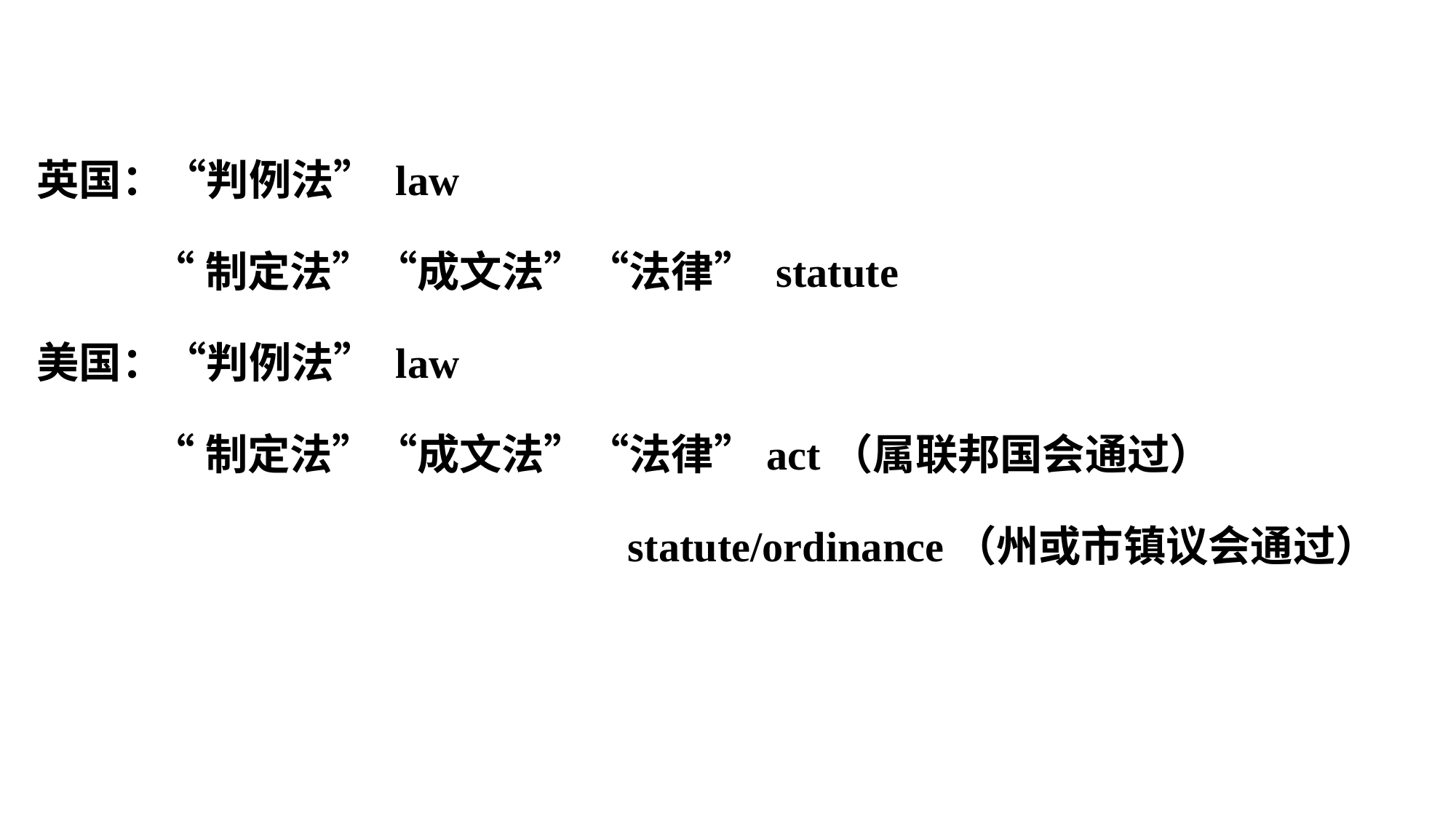

英国：“判例法” law
            “制定法”“成⽂法”“法律” statute
美国：“判例法” law
            “制定法”“成⽂法”“法律”act（属联邦国会通过）
                                                        statute/ordinance（州或市镇议会通过）